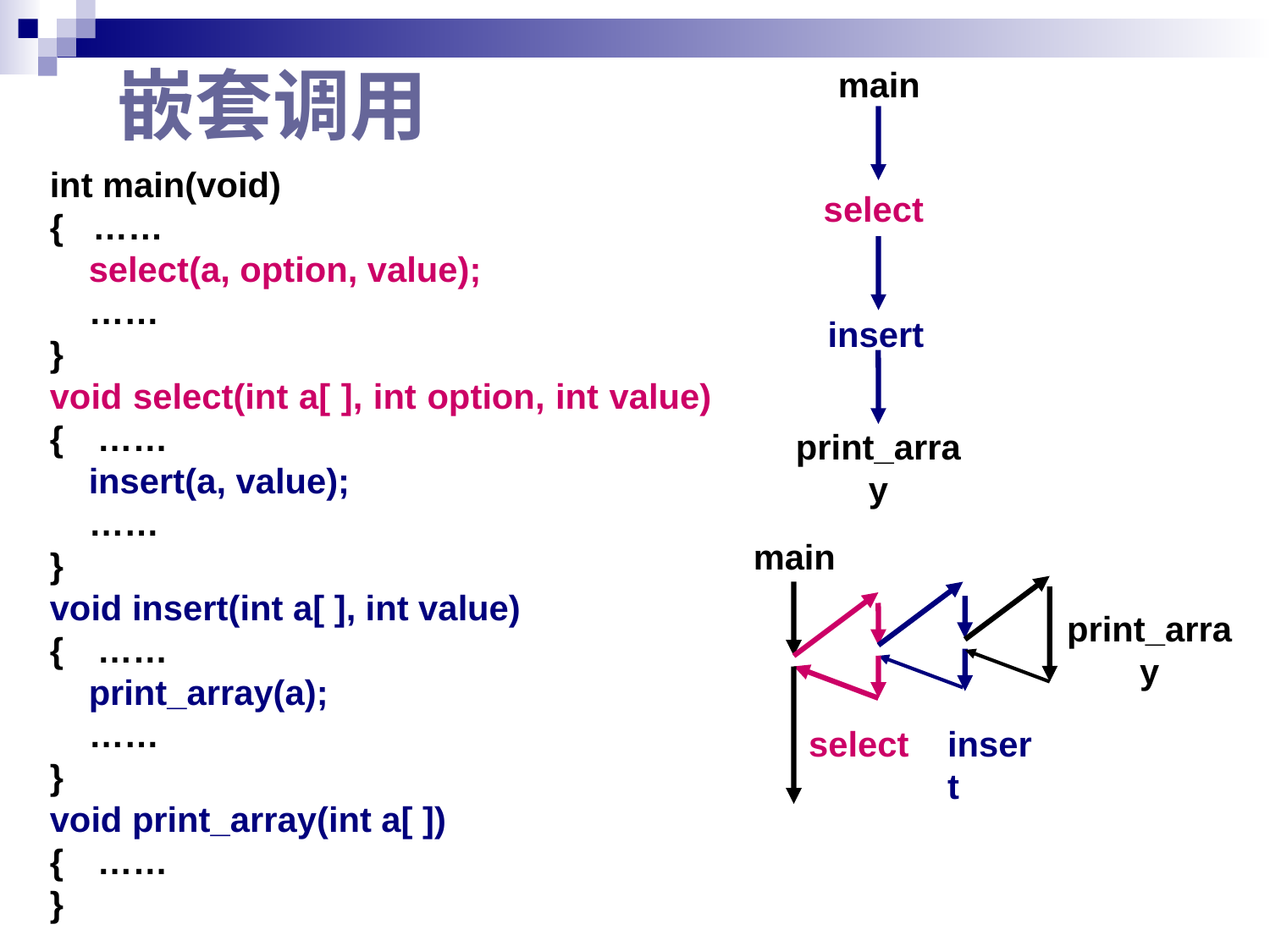

嵌套调用
main

int main(void)
{   ……
    select(a, option, value);
    ……
}
void select(int a[ ], int option, int value)
{	……
    insert(a, value);
    ……
}
void insert(int a[ ], int value)
{	……
    print_array(a);
    ……
}
void print_array(int a[ ])
{	……
}
select

insert

print_array
main
print_array
select
insert